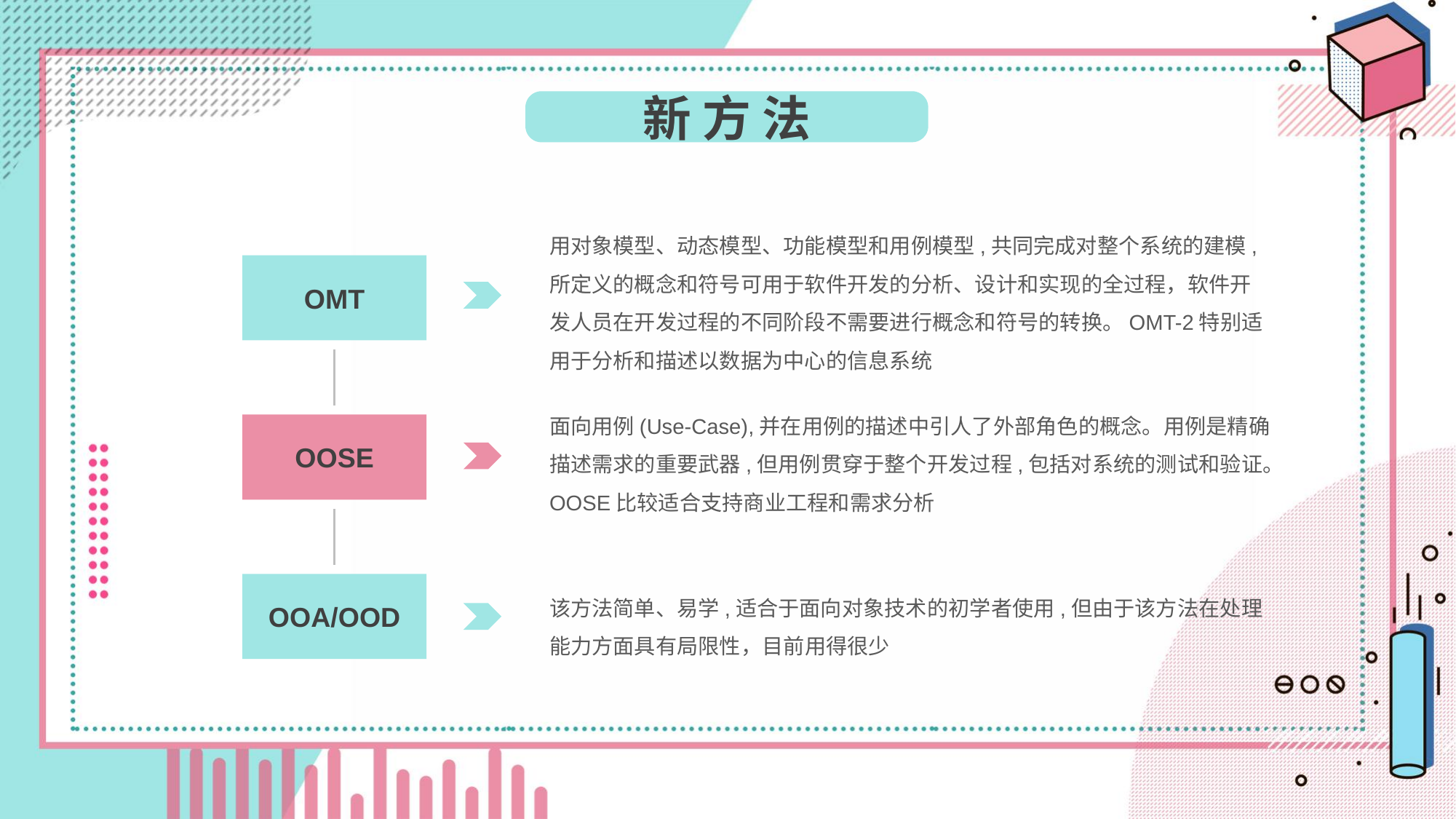

新 方 法
用对象模型、动态模型、功能模型和用例模型,共同完成对整个系统的建模,所定义的概念和符号可用于软件开发的分析、设计和实现的全过程，软件开发人员在开发过程的不同阶段不需要进行概念和符号的转换。OMT-2特别适用于分析和描述以数据为中心的信息系统
OMT

面向用例(Use-Case),并在用例的描述中引人了外部角色的概念。用例是精确描述需求的重要武器,但用例贯穿于整个开发过程,包括对系统的测试和验证。OOSE比较适合支持商业工程和需求分析
OOSE

OOA/OOD
该方法简单、易学,适合于面向对象技术的初学者使用,但由于该方法在处理能力方面具有局限性，目前用得很少